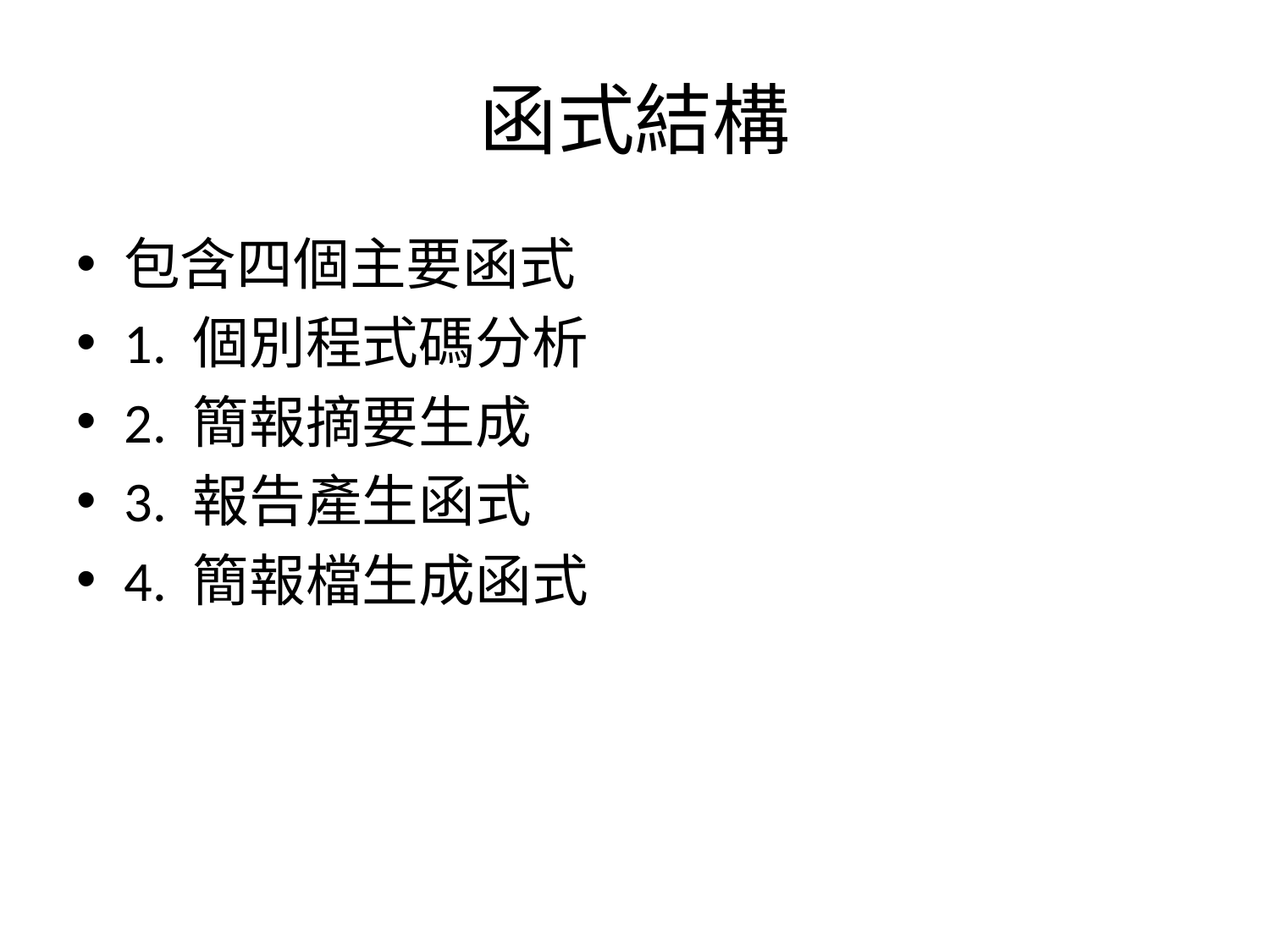

# 函式結構
包含四個主要函式
1. 個別程式碼分析
2. 簡報摘要生成
3. 報告產生函式
4. 簡報檔生成函式